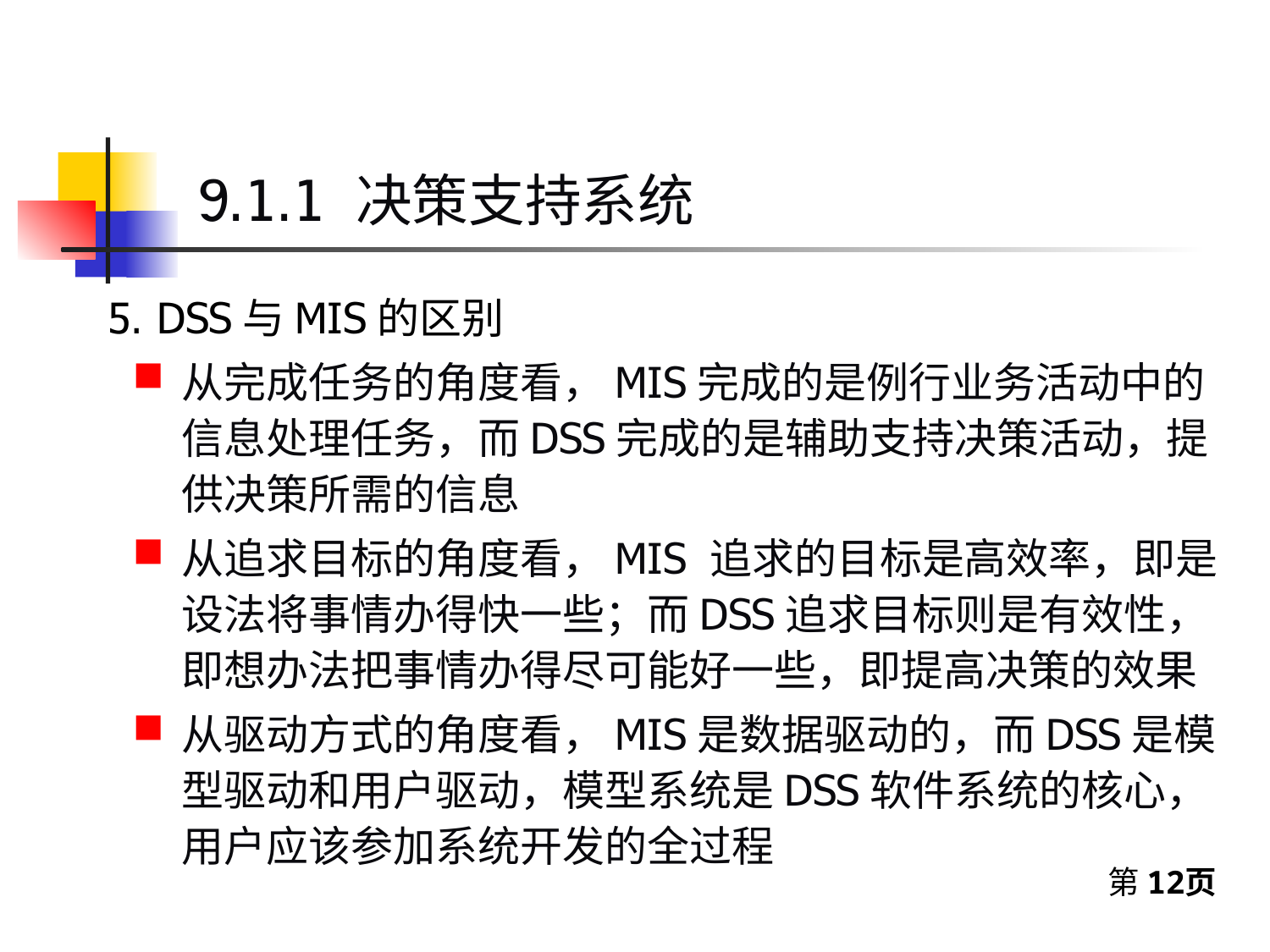

9.1.1 决策支持系统
5. DSS与MIS的区别
从完成任务的角度看，MIS完成的是例行业务活动中的信息处理任务，而DSS完成的是辅助支持决策活动，提供决策所需的信息
从追求目标的角度看，MIS 追求的目标是高效率，即是设法将事情办得快一些；而DSS追求目标则是有效性，即想办法把事情办得尽可能好一些，即提高决策的效果
从驱动方式的角度看，MIS是数据驱动的，而DSS是模型驱动和用户驱动，模型系统是DSS软件系统的核心，用户应该参加系统开发的全过程